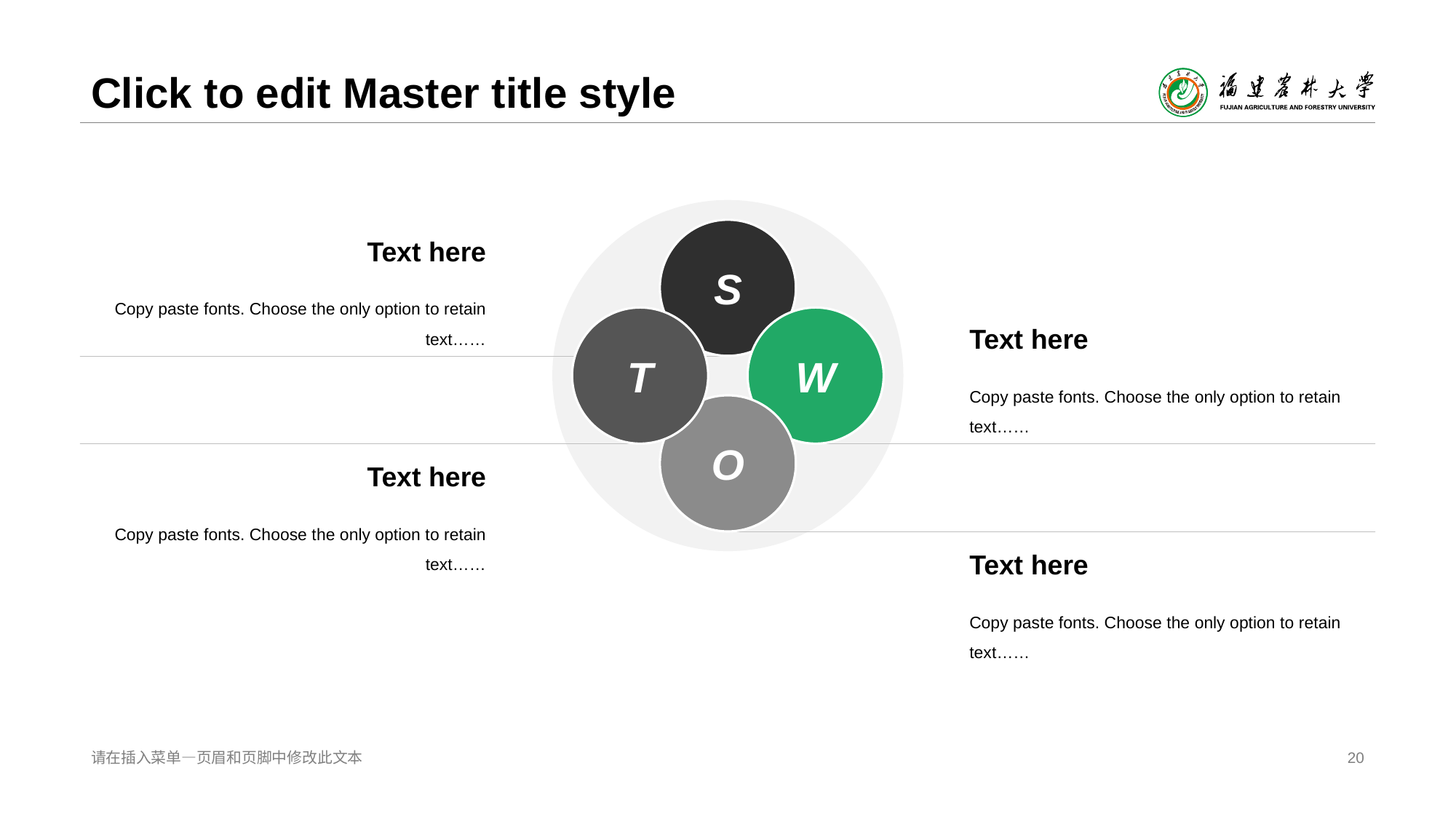

# Click to edit Master title style

Text here
Copy paste fonts. Choose the only option to retain text……
S
Text here
Copy paste fonts. Choose the only option to retain text……
T
W
O
Text here
Copy paste fonts. Choose the only option to retain text……
Text here
Copy paste fonts. Choose the only option to retain text……
请在插入菜单—页眉和页脚中修改此文本
20